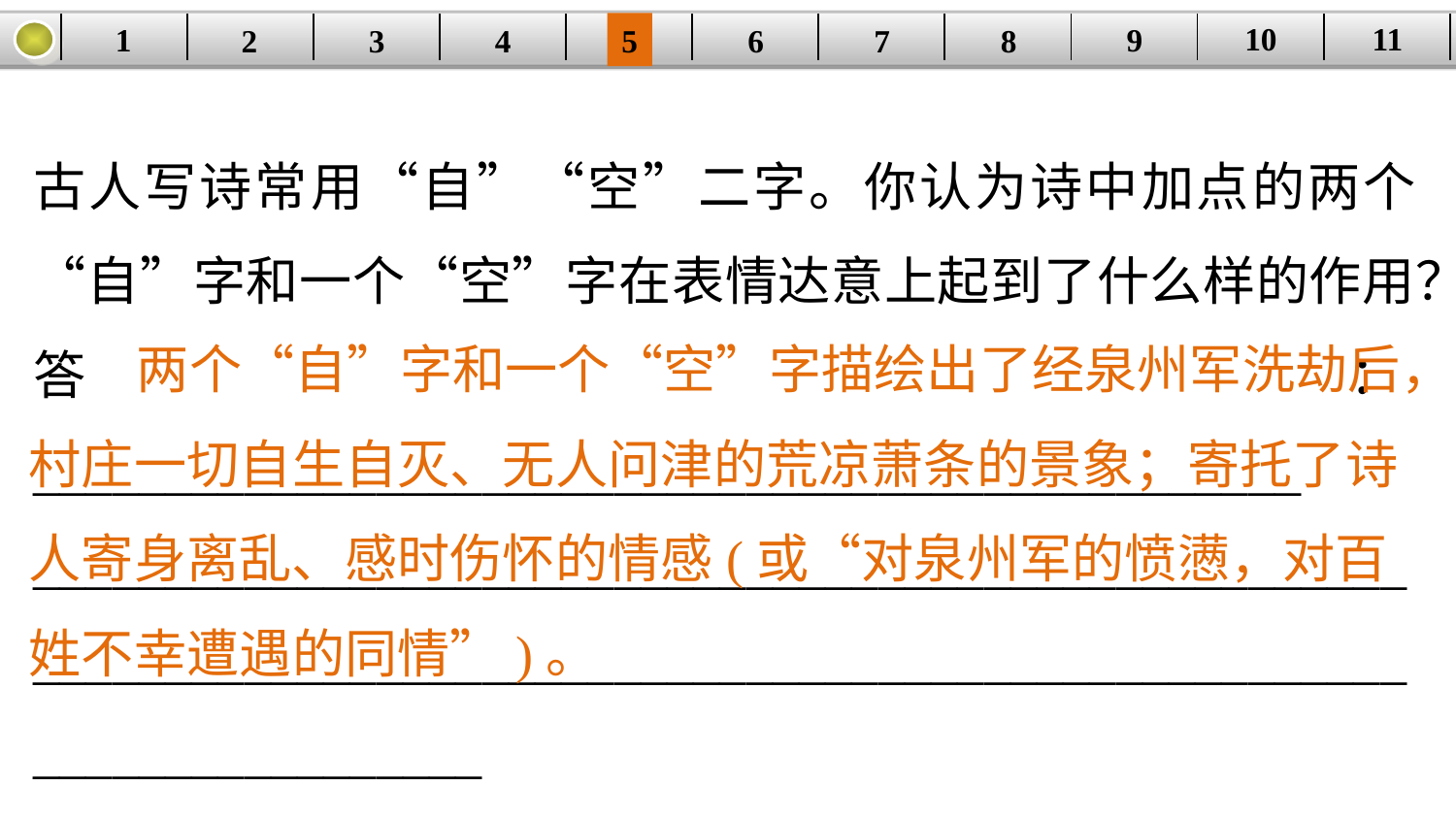

10

11
9
1
3
4
5
6
8
2
|  |  |  |  |  |  |  |  |  |  |  |
| --- | --- | --- | --- | --- | --- | --- | --- | --- | --- | --- |
7

古人写诗常用“自”“空”二字。你认为诗中加点的两个“自”字和一个“空”字在表情达意上起到了什么样的作用？
答：________________________________________________
_________________________________________________________________________________________________________________________
        两个“自”字和一个“空”字描绘出了经泉州军洗劫后，村庄一切自生自灭、无人问津的荒凉萧条的景象；寄托了诗人寄身离乱、感时伤怀的情感(或“对泉州军的愤懑，对百姓不幸遭遇的同情”)。